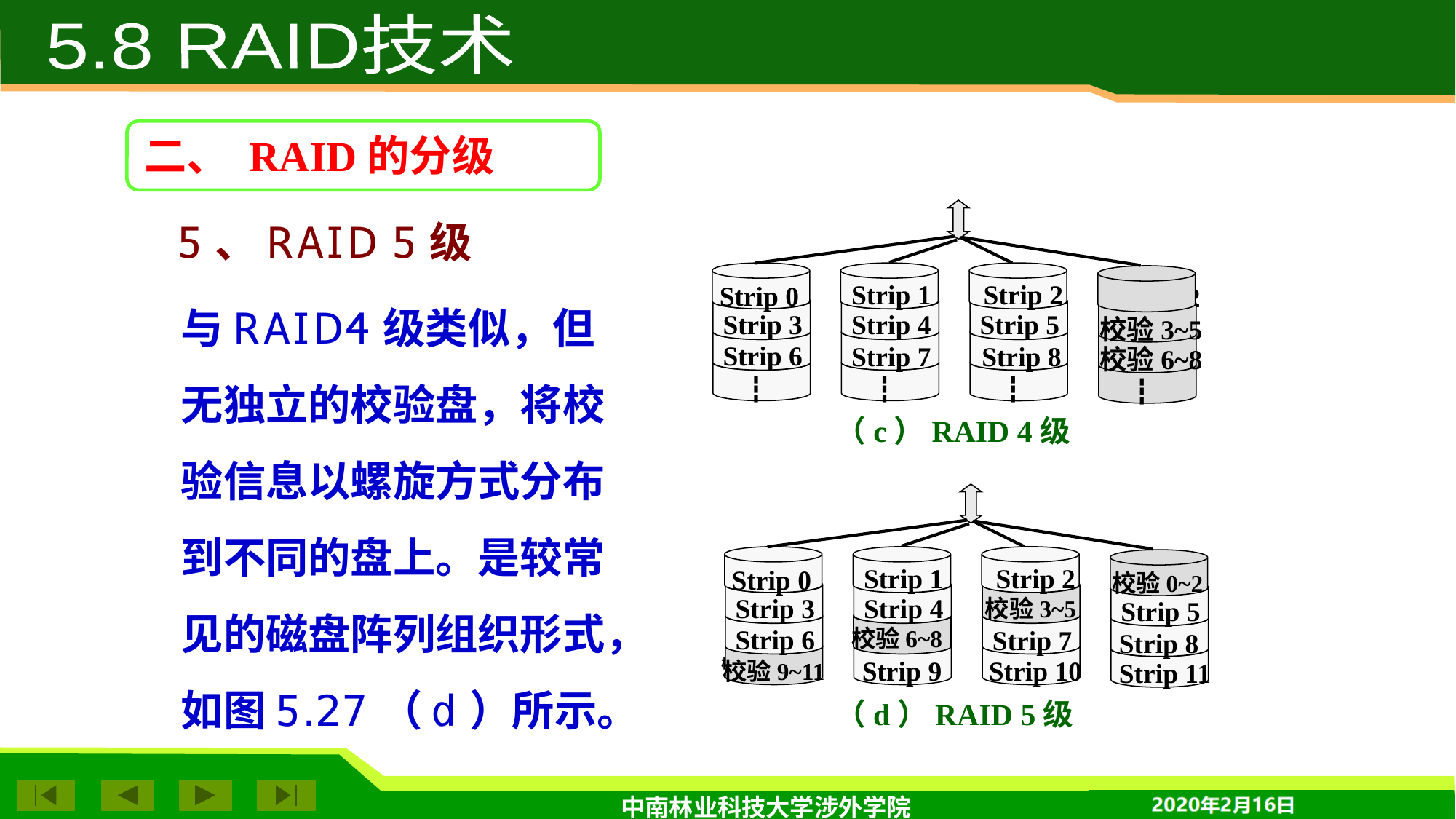

5.8 RAID技术

二、 RAID的分级

┇

┇

Strip 1
Strip 2
Strip 0
校验0~2

Strip 3
Strip 4
Strip 5
校验3~5

Strip 6
Strip 7
Strip 8
校验6~8

┇
┇
（c）RAID 4级
5、RAID 5级
与RAID4级类似，但无独立的校验盘，将校验信息以螺旋方式分布到不同的盘上。是较常见的磁盘阵列组织形式，如图5.27（d）所示。

Strip 1
Strip 2
Strip 0
校验0~2
校验0~2

Strip 3
Strip 4
校验3~5
Strip 5

Strip 6
校验6~8
Strip 7
Strip 8

Strip 9
Strip 10
校验9~11
校验9~11
Strip 11
（d）RAID 5级